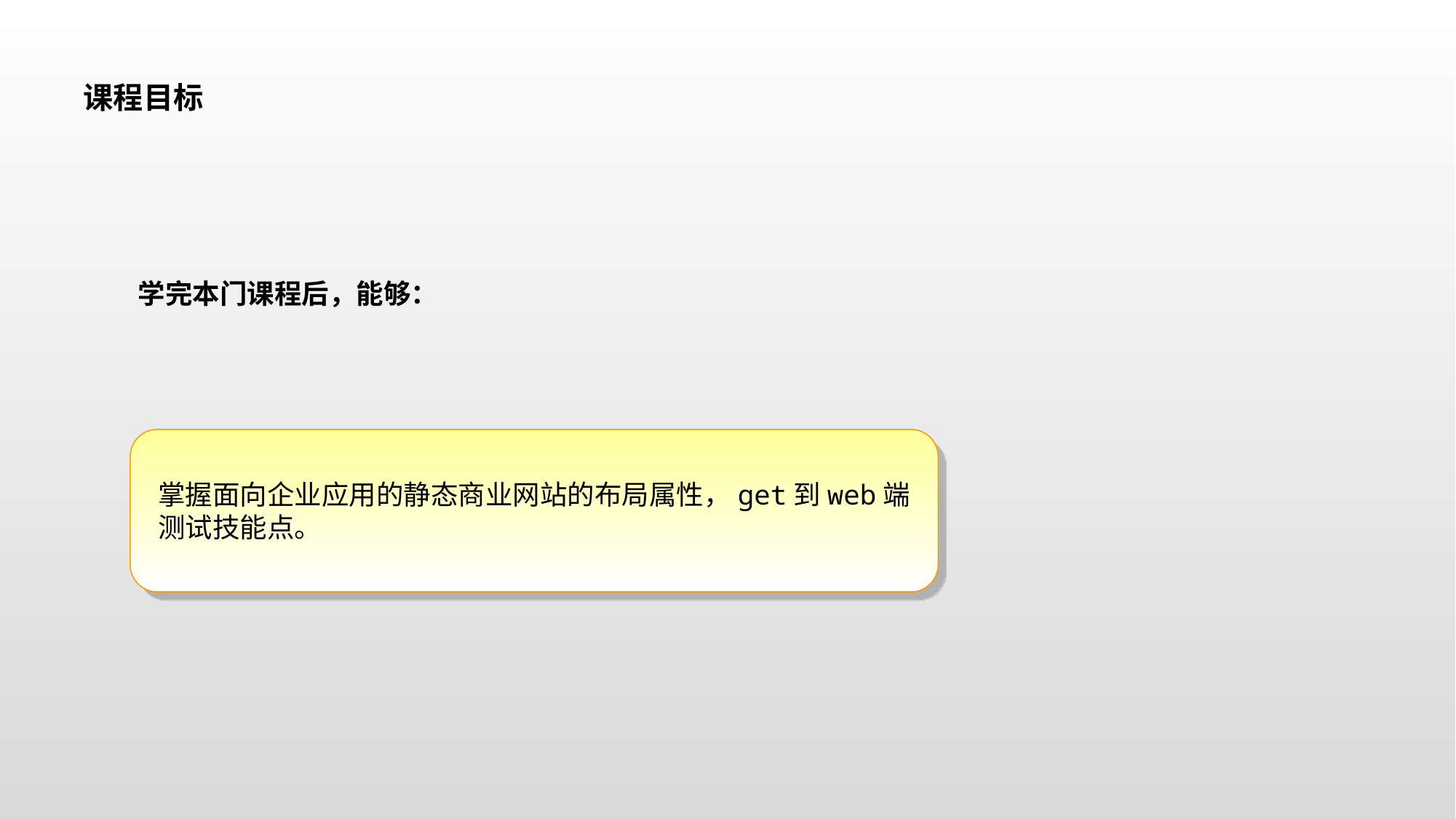

# 课程目标

学完本门课程后，能够：

掌握面向企业应用的静态商业网站的布局属性，get到web端测试技能点。